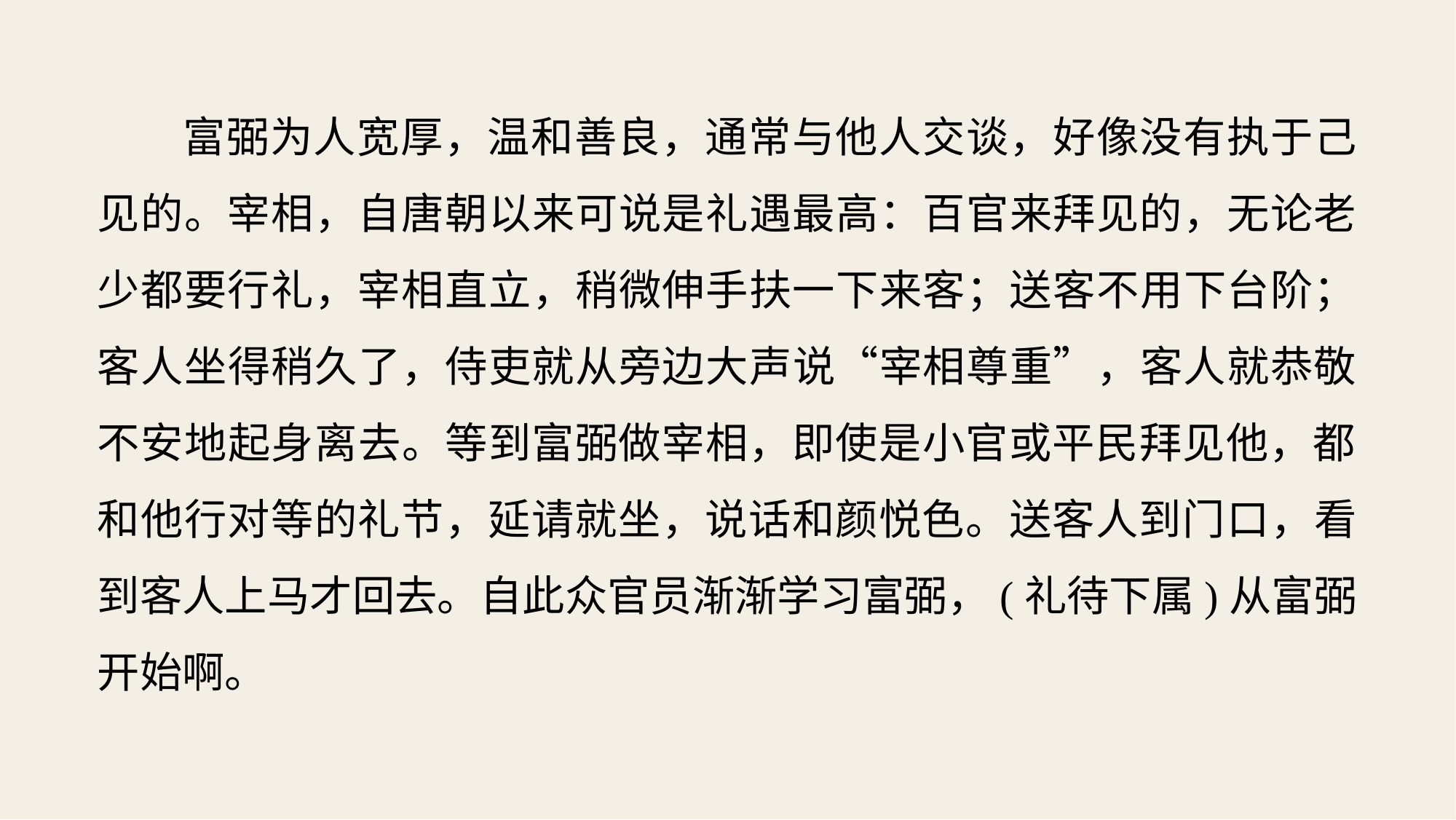

富弼为人宽厚，温和善良，通常与他人交谈，好像没有执于己见的。宰相，自唐朝以来可说是礼遇最高：百官来拜见的，无论老少都要行礼，宰相直立，稍微伸手扶一下来客；送客不用下台阶；客人坐得稍久了，侍吏就从旁边大声说“宰相尊重”，客人就恭敬不安地起身离去。等到富弼做宰相，即使是小官或平民拜见他，都和他行对等的礼节，延请就坐，说话和颜悦色。送客人到门口，看到客人上马才回去。自此众官员渐渐学习富弼，(礼待下属)从富弼开始啊。